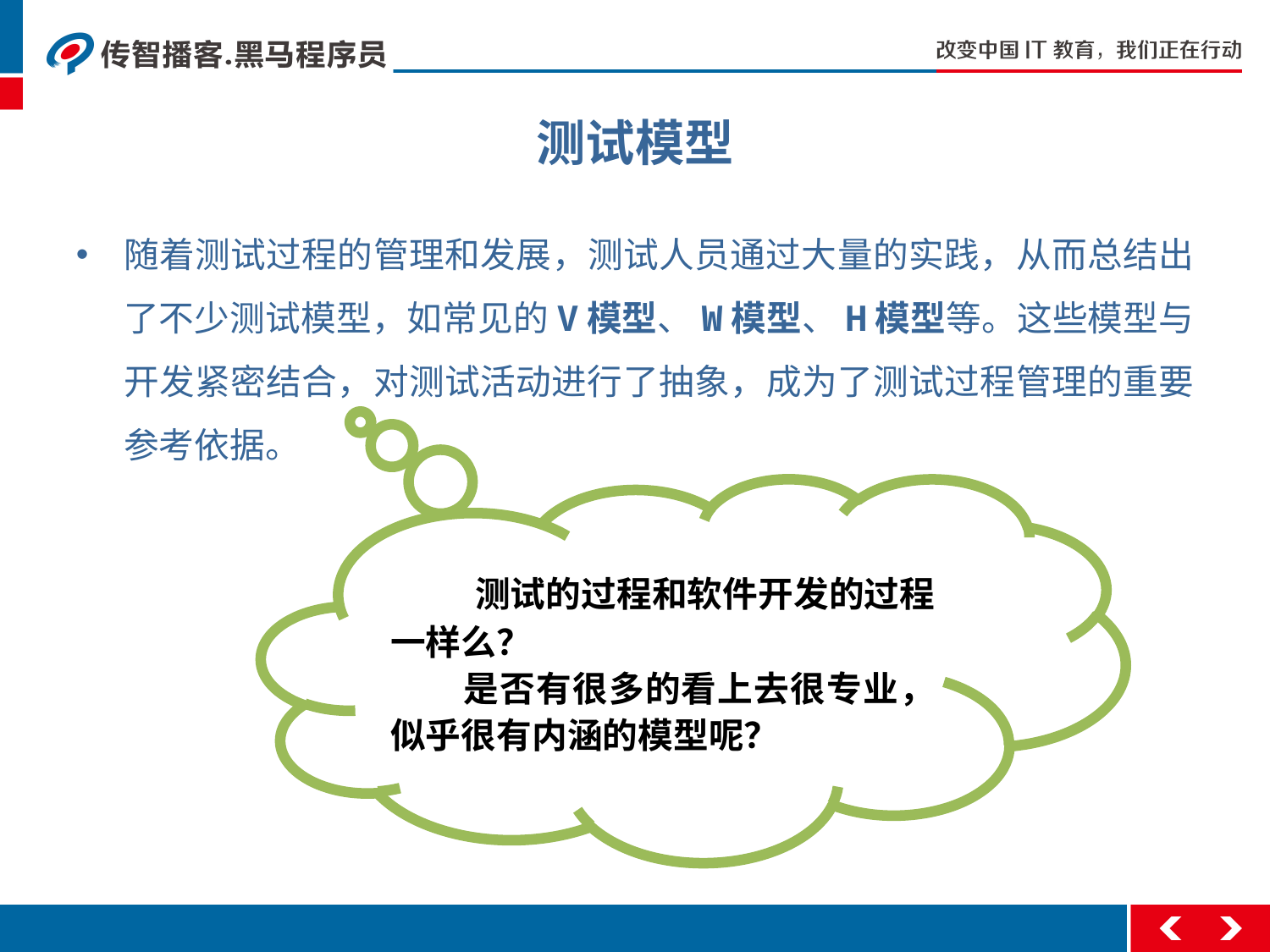

测试模型
随着测试过程的管理和发展，测试人员通过大量的实践，从而总结出了不少测试模型，如常见的V模型、W模型、H模型等。这些模型与开发紧密结合，对测试活动进行了抽象，成为了测试过程管理的重要参考依据。
　　测试的过程和软件开发的过程一样么？
　　是否有很多的看上去很专业，似乎很有内涵的模型呢？